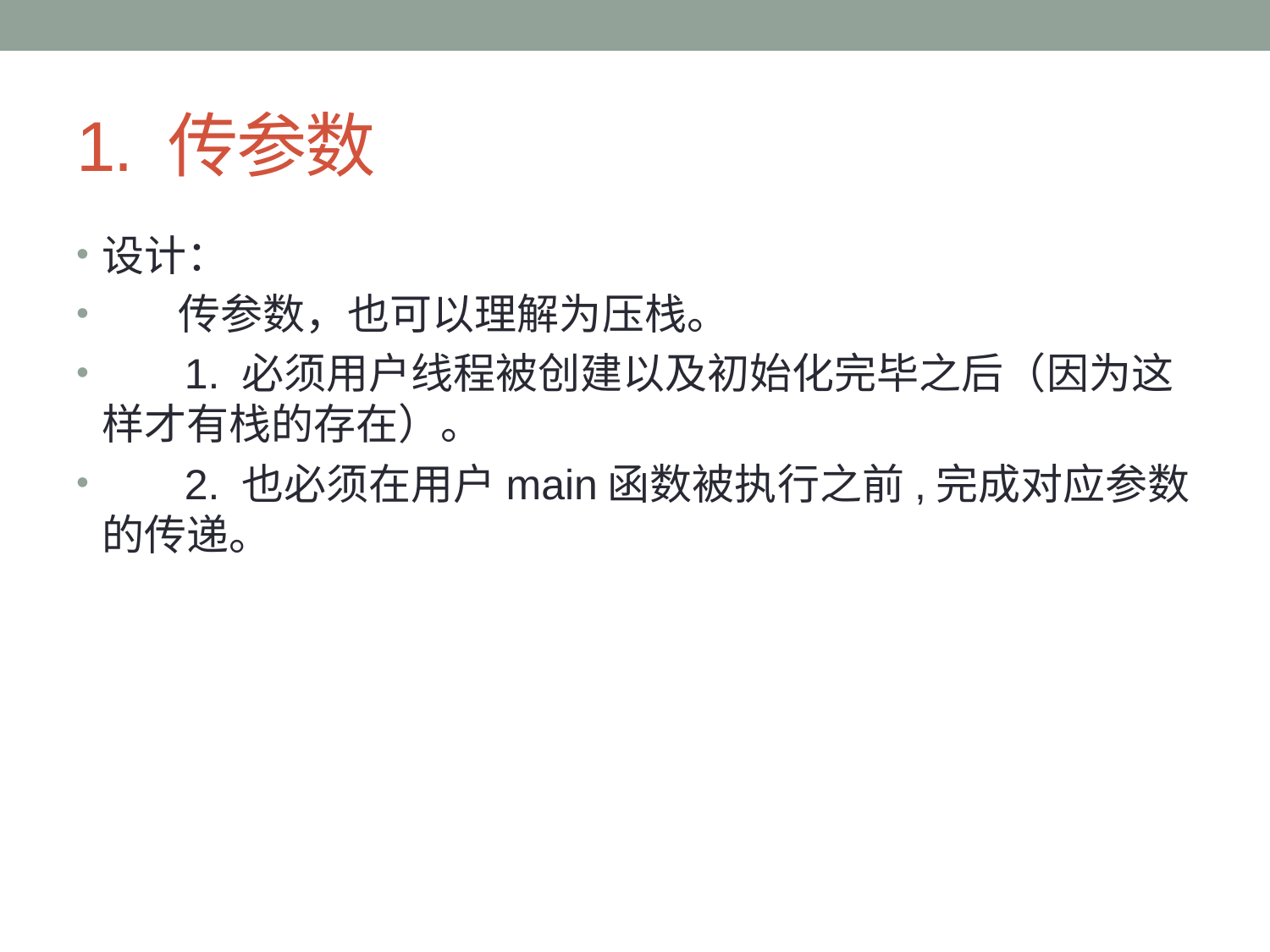

# 1. 传参数
设计：
       传参数，也可以理解为压栈。
       1. 必须用户线程被创建以及初始化完毕之后（因为这样才有栈的存在）。
       2. 也必须在用户main函数被执行之前,完成对应参数的传递。